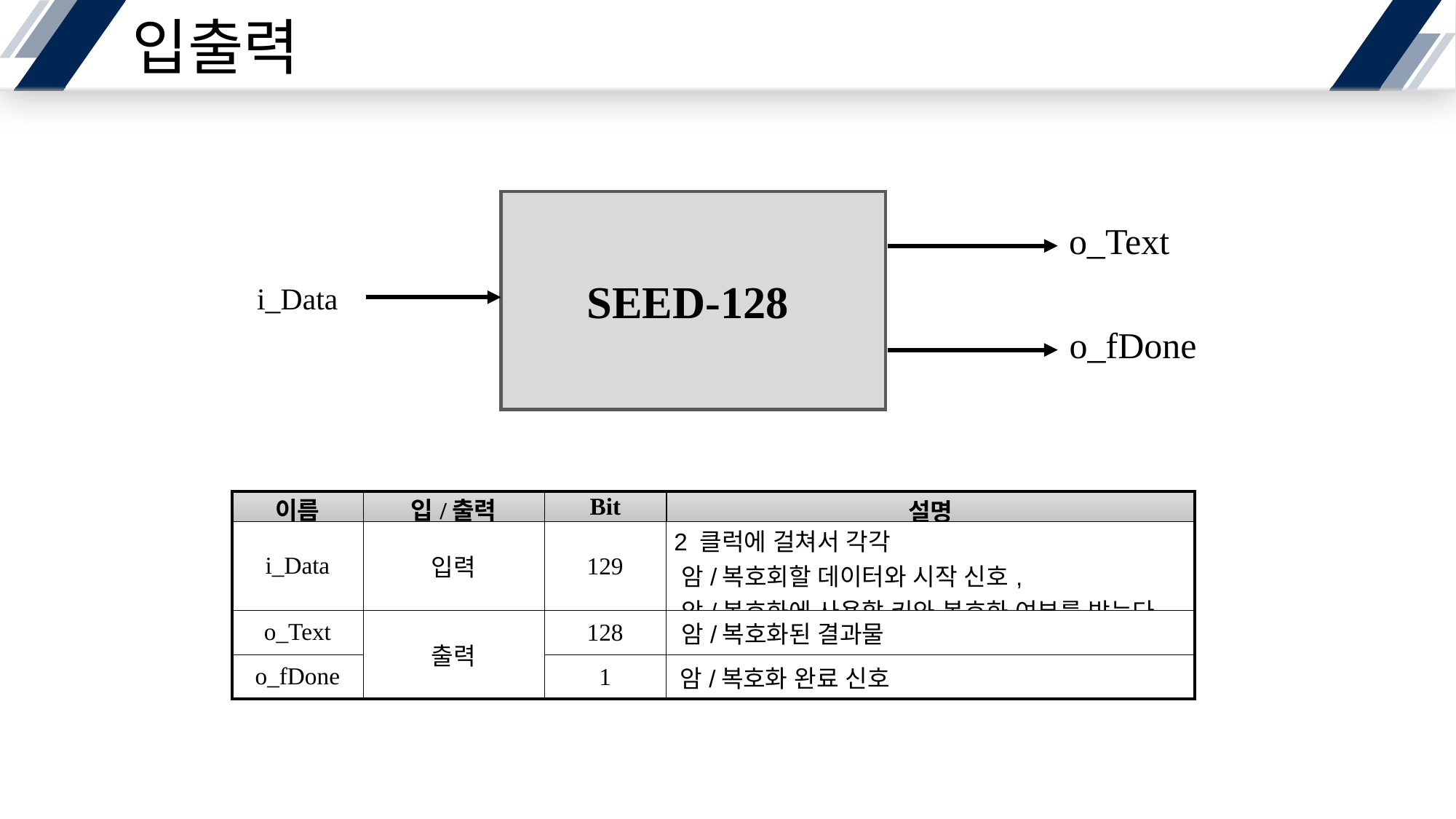

입출력
SEED-128
o_Text
i_Data
o_fDone
| 이름 | 입/출력 | Bit | 설명 |
| --- | --- | --- | --- |
| i\_Data | 입력 | 129 | 2 클럭에 걸쳐서 각각 암/복호회할 데이터와 시작 신호, 암/복호화에 사용할 키와 복호화 여부를 받는다 |
| o\_Text | 출력 | 128 | 암/복호화된 결과물 |
| o\_fDone | 출력 | 1 | 암/복호화 완료 신호 |